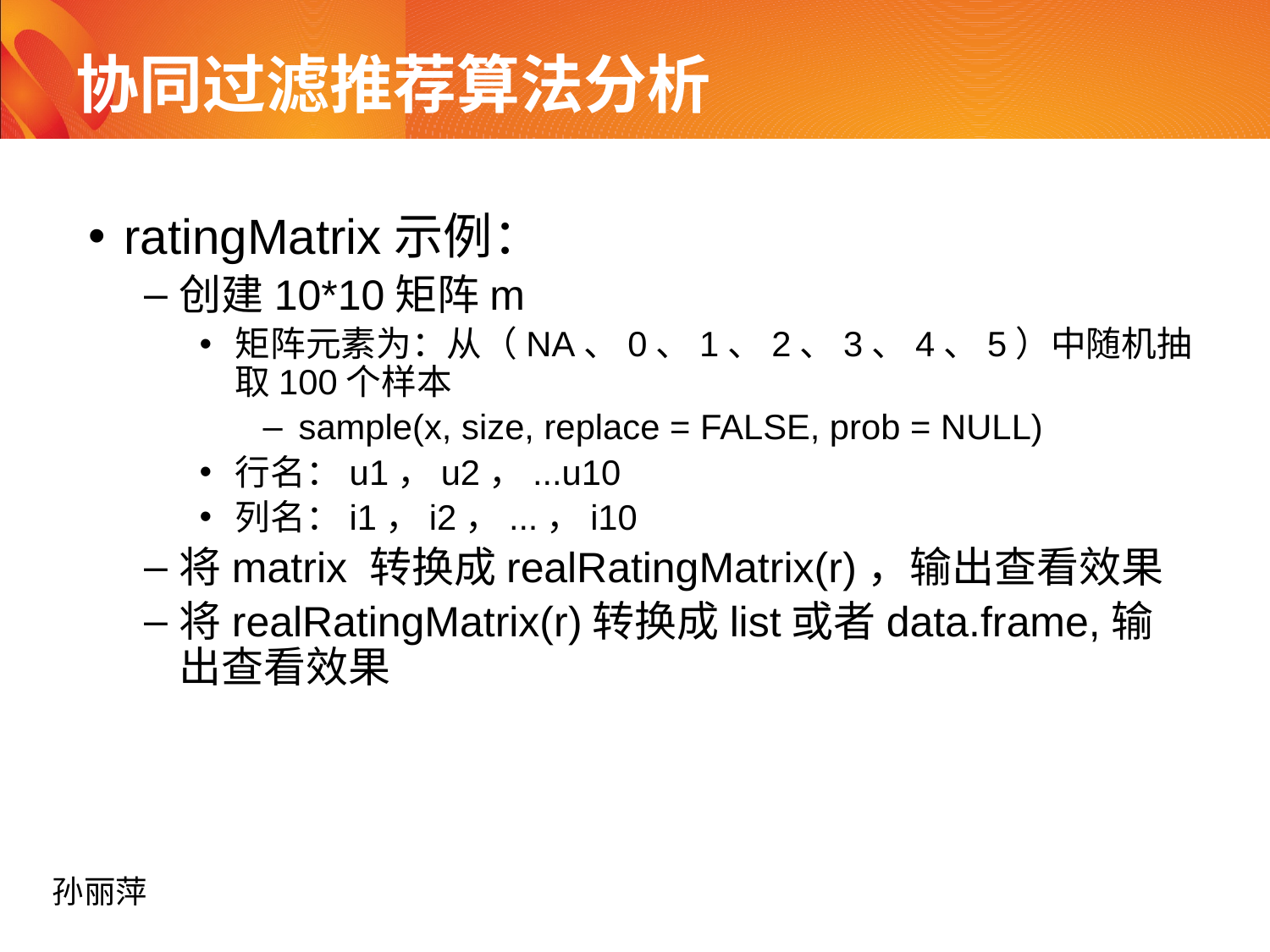

# 协同过滤推荐算法分析
ratingMatrix示例：
创建10*10矩阵m
矩阵元素为：从（NA、0、1、2、3、4、5）中随机抽取100个样本
sample(x, size, replace = FALSE, prob = NULL)
行名：u1，u2，...u10
列名：i1，i2，...，i10
将matrix 转换成realRatingMatrix(r)，输出查看效果
将realRatingMatrix(r)转换成list或者data.frame,输出查看效果

33